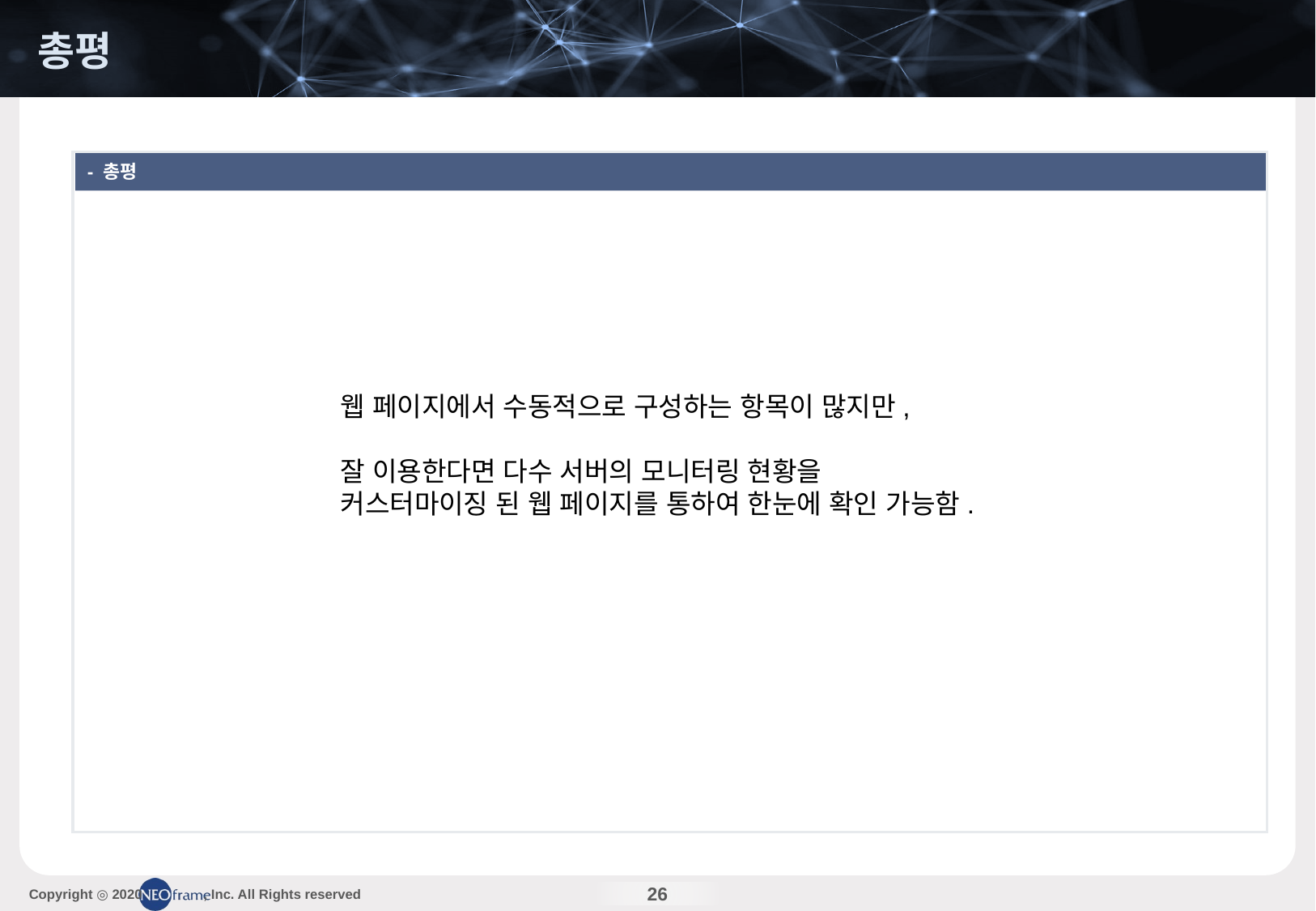

총평
- 총평

웹 페이지에서 수동적으로 구성하는 항목이 많지만,

잘 이용한다면 다수 서버의 모니터링 현황을
커스터마이징 된 웹 페이지를 통하여 한눈에 확인 가능함.